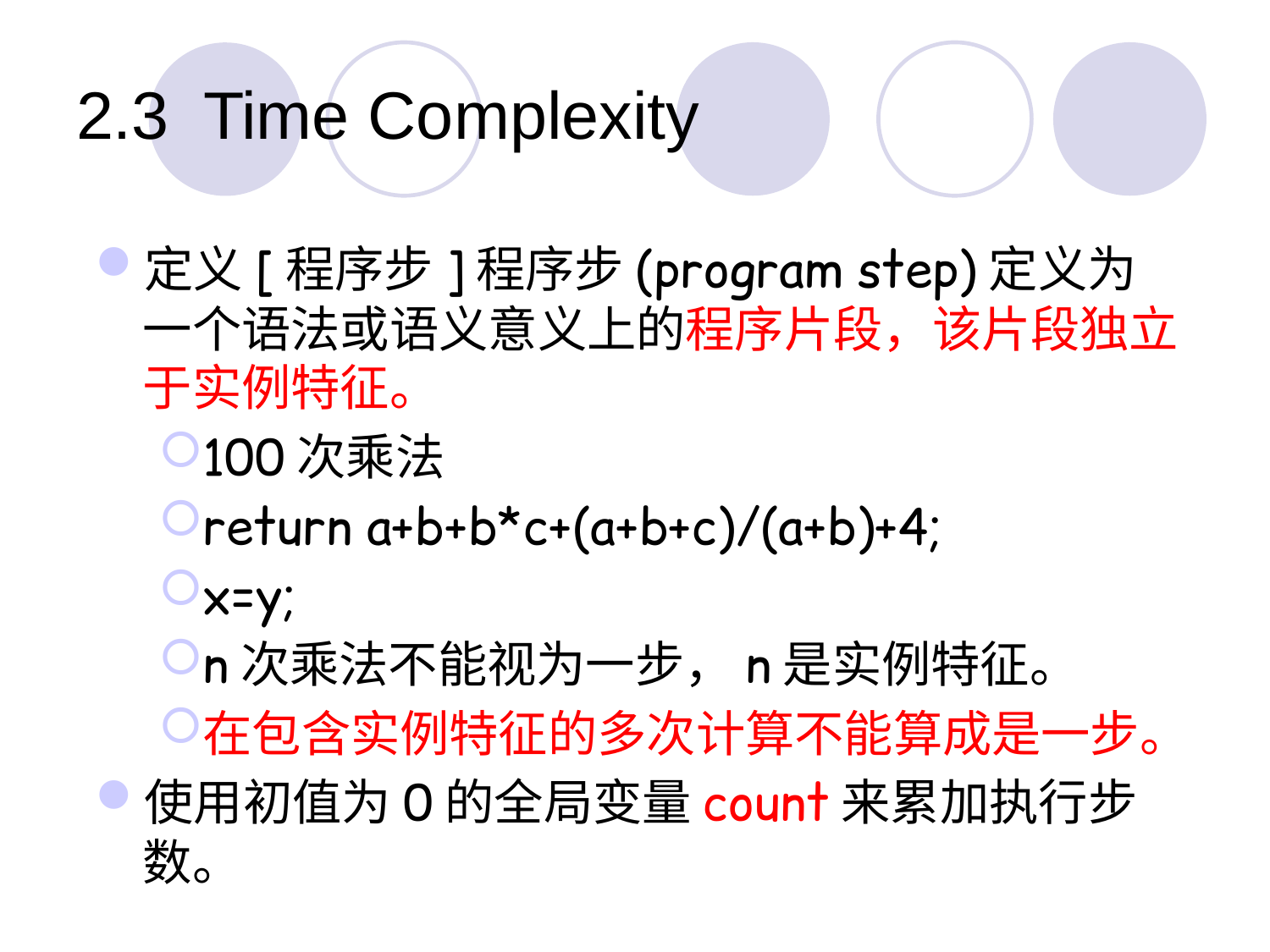

# 2.3	Time Complexity
定义[程序步]程序步(program step)定义为一个语法或语义意义上的程序片段，该片段独立于实例特征。
100次乘法
return a+b+b*c+(a+b+c)/(a+b)+4;
x=y;
n次乘法不能视为一步，n是实例特征。
在包含实例特征的多次计算不能算成是一步。
使用初值为0的全局变量count来累加执行步数。

43